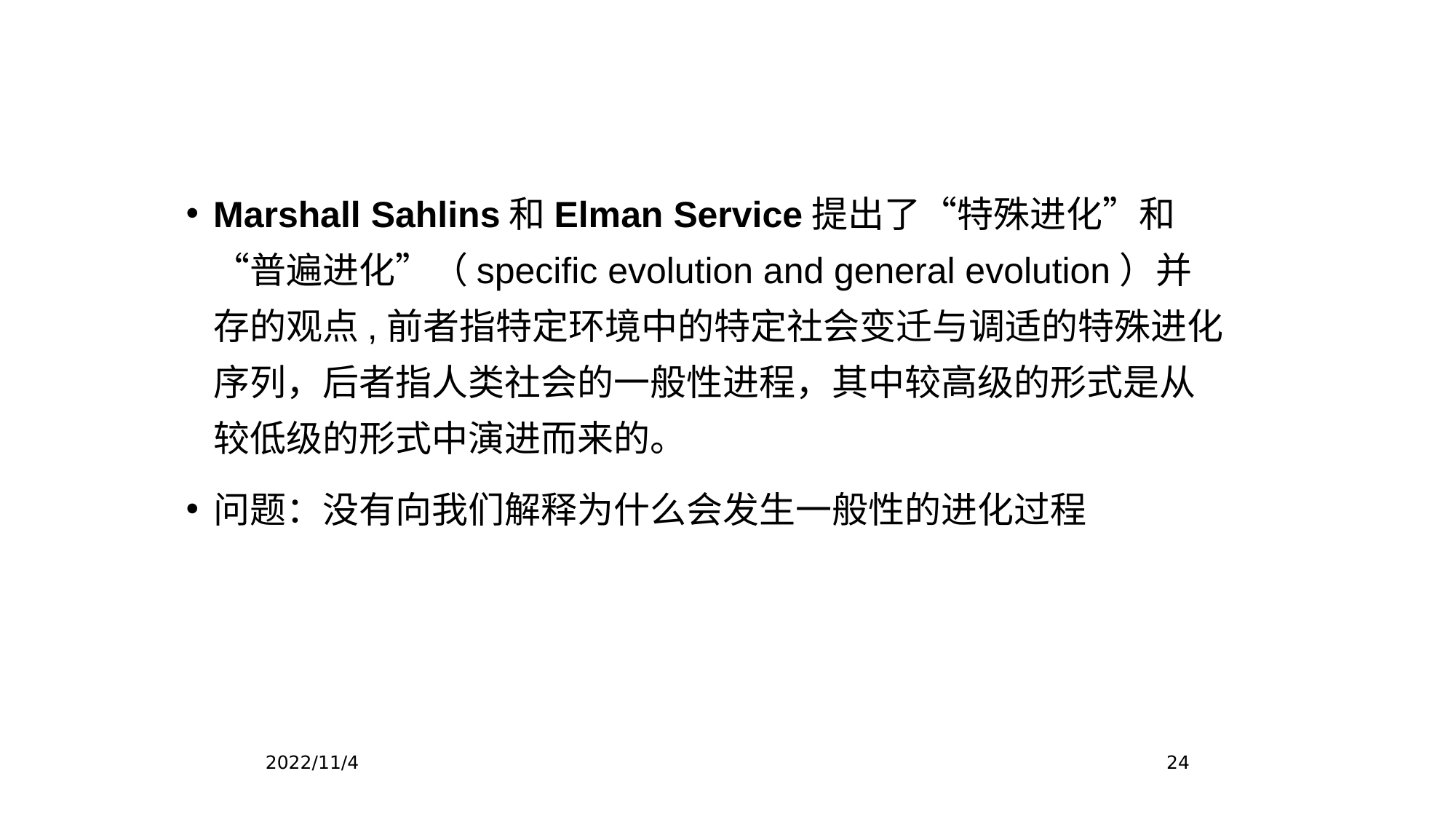

Marshall Sahlins和Elman Service提出了“特殊进化”和“普遍进化”（specific evolution and general evolution）并存的观点,前者指特定环境中的特定社会变迁与调适的特殊进化序列，后者指人类社会的一般性进程，其中较高级的形式是从较低级的形式中演进而来的。
问题：没有向我们解释为什么会发生一般性的进化过程
2022/11/4
24